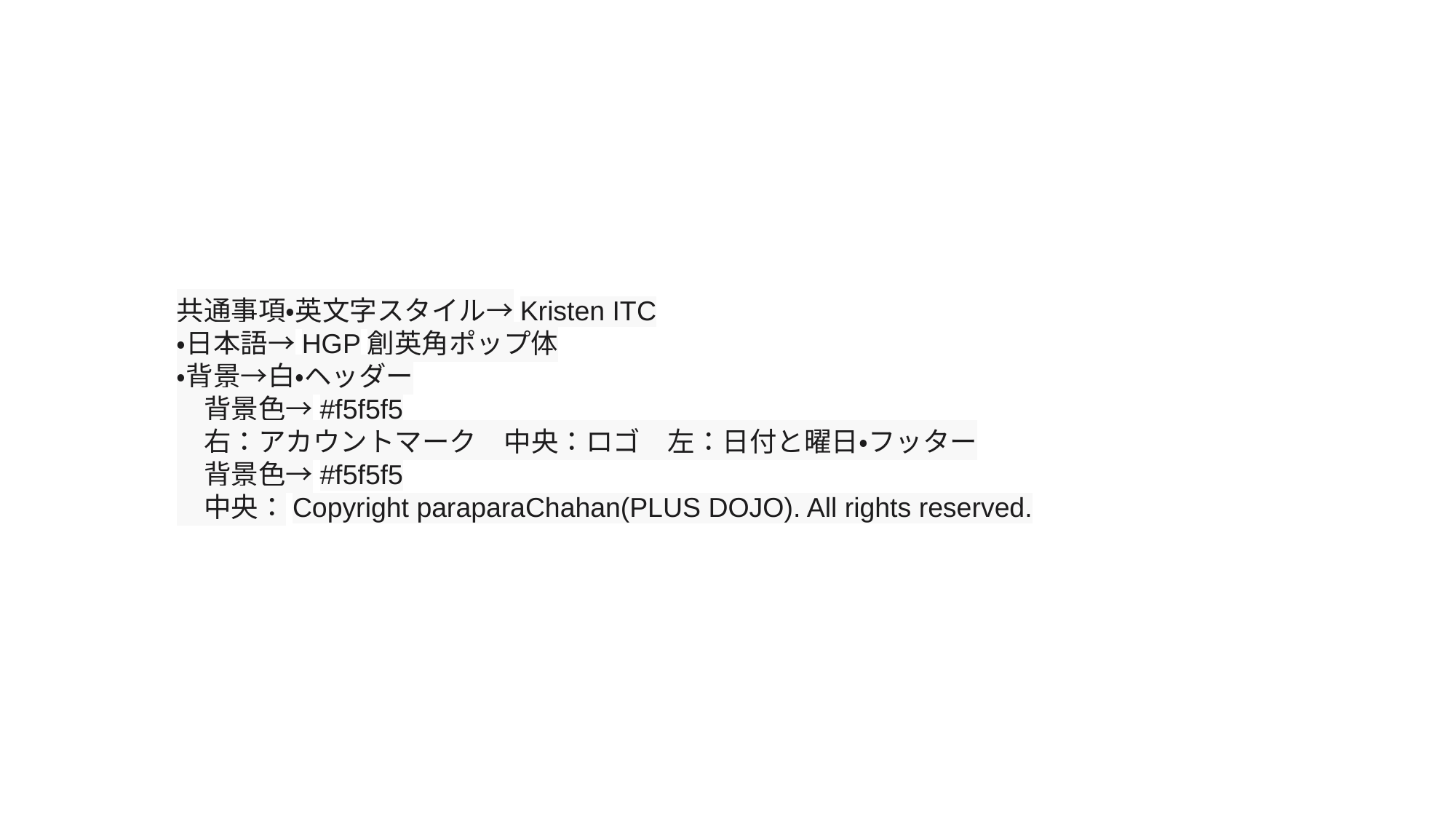

共通事項・英文字スタイル→Kristen ITC
・日本語→HGP創英角ポップ体
・背景→白・ヘッダー
　背景色→#f5f5f5
　右：アカウントマーク　中央：ロゴ　左：日付と曜日・フッター
　背景色→#f5f5f5
　中央：Copyright paraparaChahan(PLUS DOJO). All rights reserved.